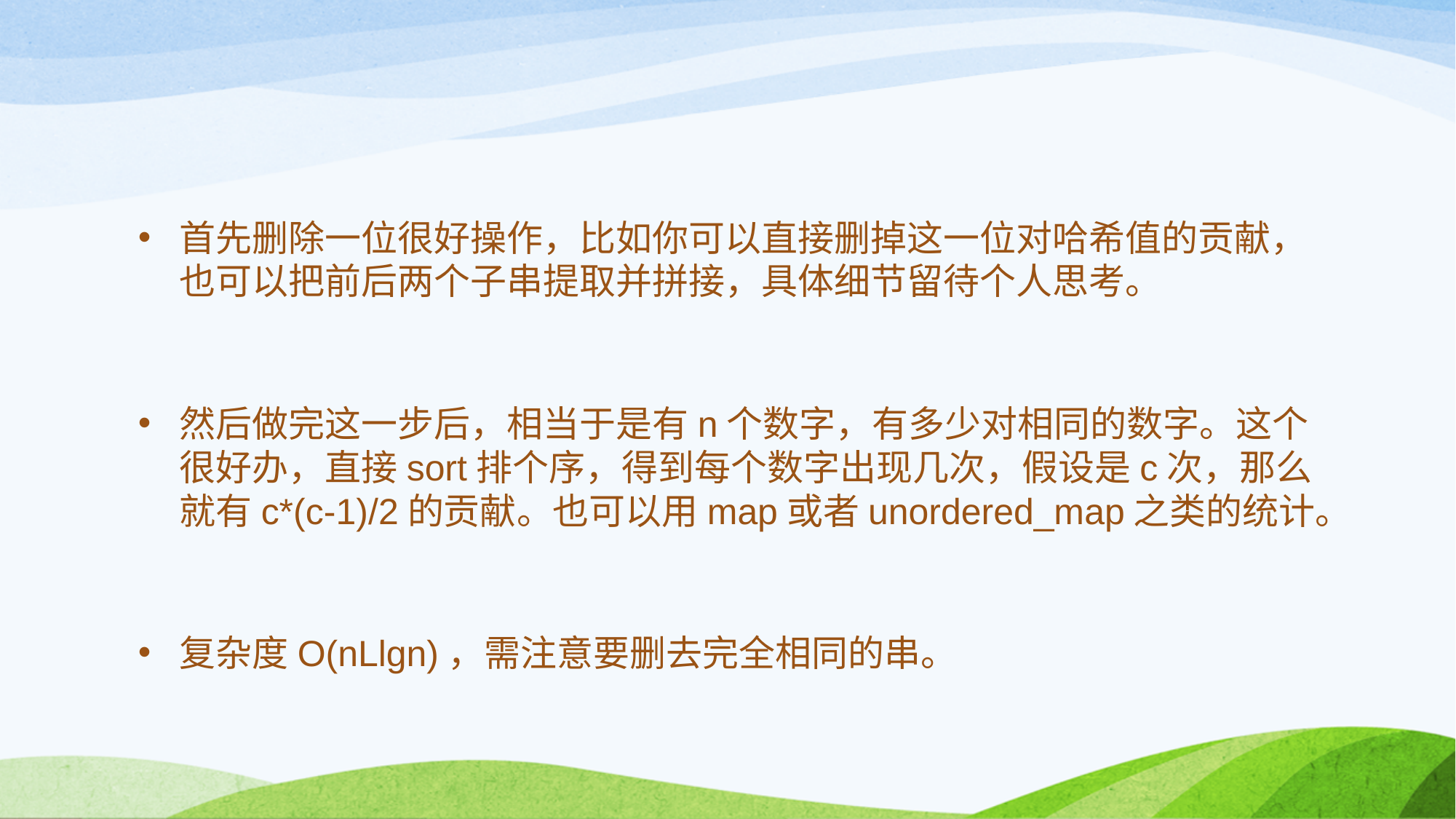

#
首先删除一位很好操作，比如你可以直接删掉这一位对哈希值的贡献，也可以把前后两个子串提取并拼接，具体细节留待个人思考。

然后做完这一步后，相当于是有n个数字，有多少对相同的数字。这个很好办，直接sort排个序，得到每个数字出现几次，假设是c次，那么就有c*(c-1)/2的贡献。也可以用map或者unordered_map之类的统计。

复杂度O(nLlgn)，需注意要删去完全相同的串。